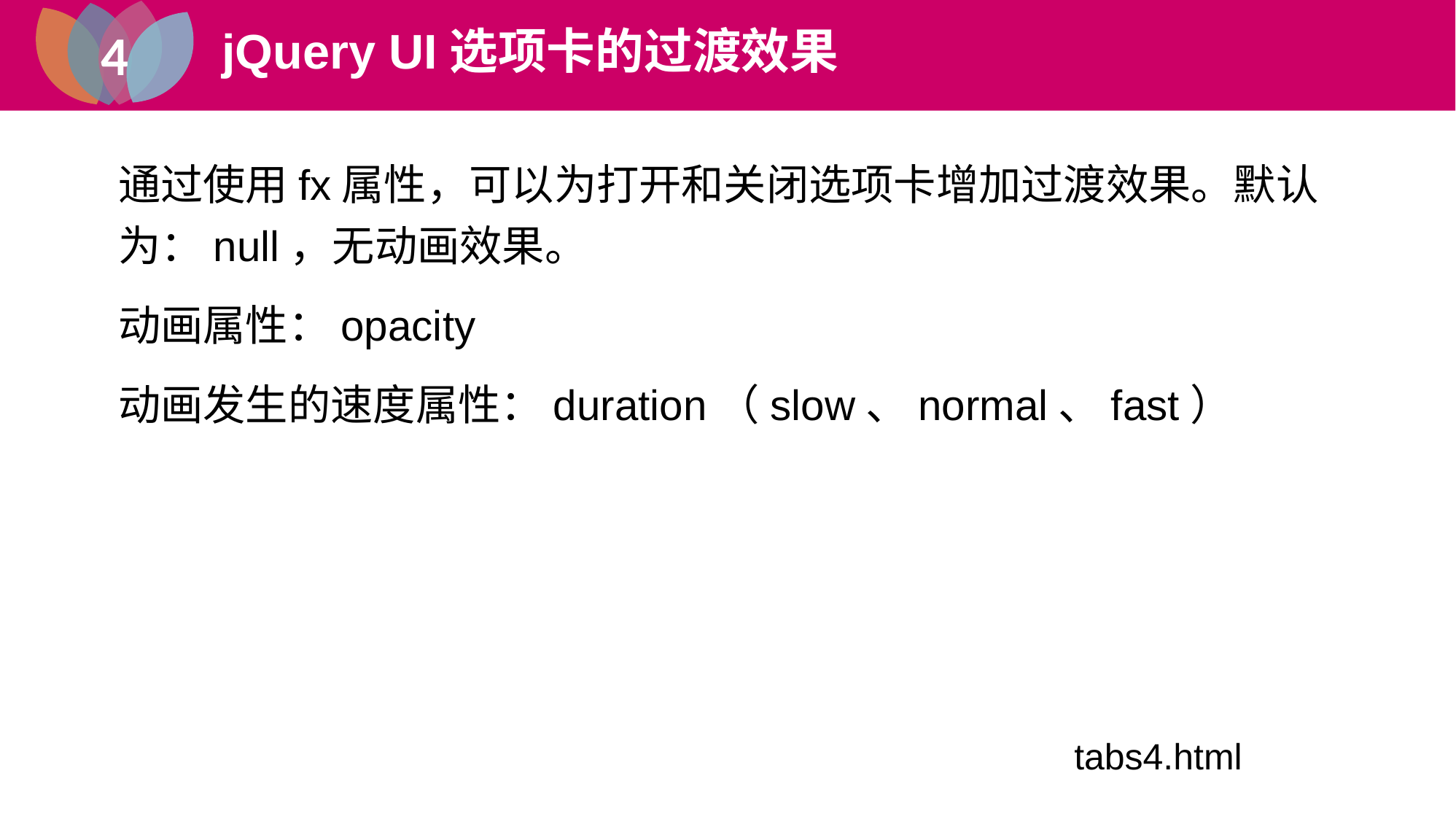

4
jQuery UI选项卡的过渡效果
2
通过使用fx属性，可以为打开和关闭选项卡增加过渡效果。默认为：null，无动画效果。
动画属性：opacity
动画发生的速度属性：duration（slow、normal、fast）
tabs4.html